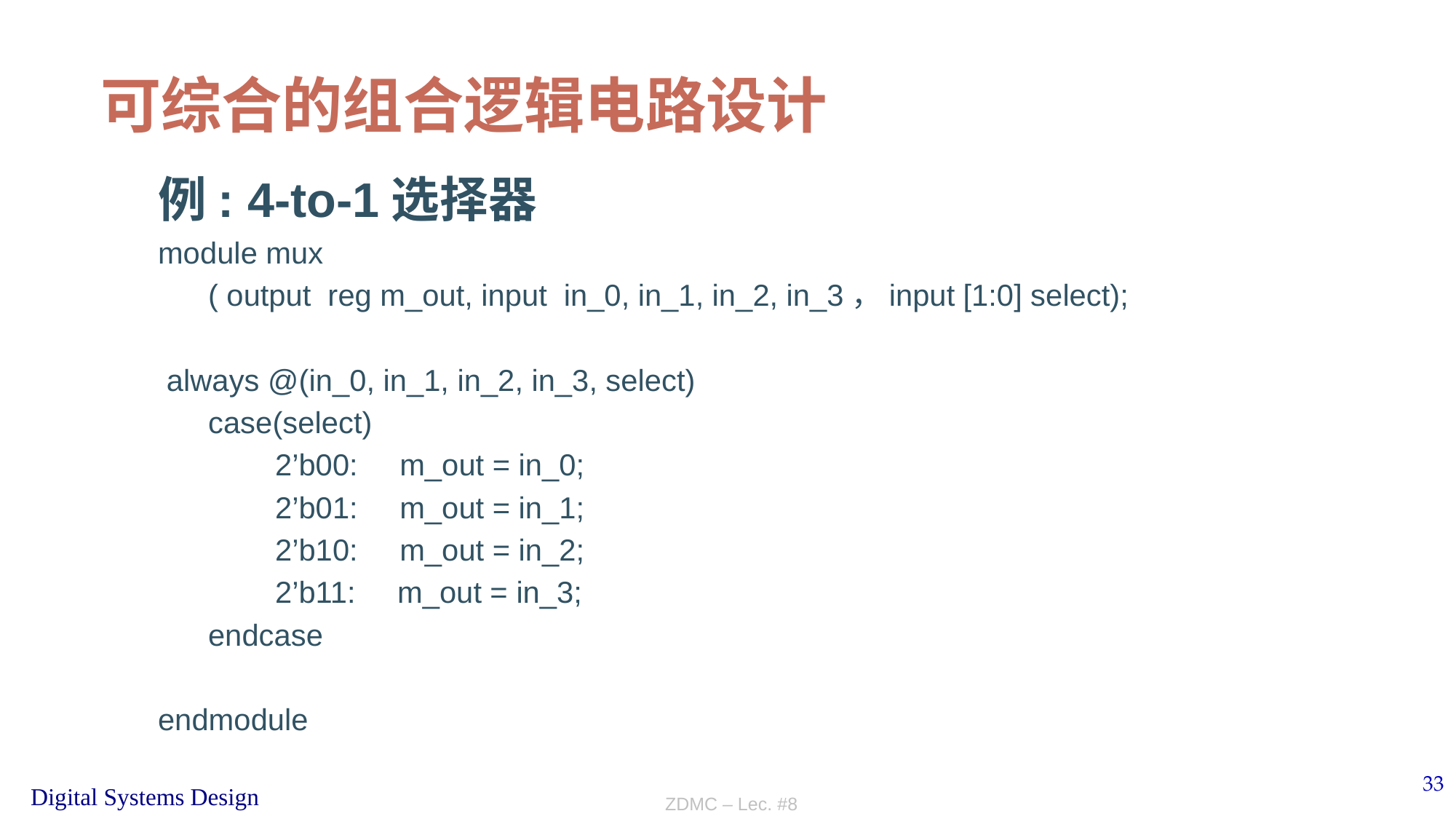

# 可综合的组合逻辑电路设计
例: 4-to-1选择器
module mux
      ( output  reg m_out, input  in_0, in_1, in_2, in_3，input [1:0] select);

 always @(in_0, in_1, in_2, in_3, select)
      case(select)
              2’b00:     m_out = in_0;
              2’b01:     m_out = in_1;
              2’b10:     m_out = in_2;
              2’b11:     m_out = in_3;
      endcase

endmodule

ZDMC – Lec. #8
33